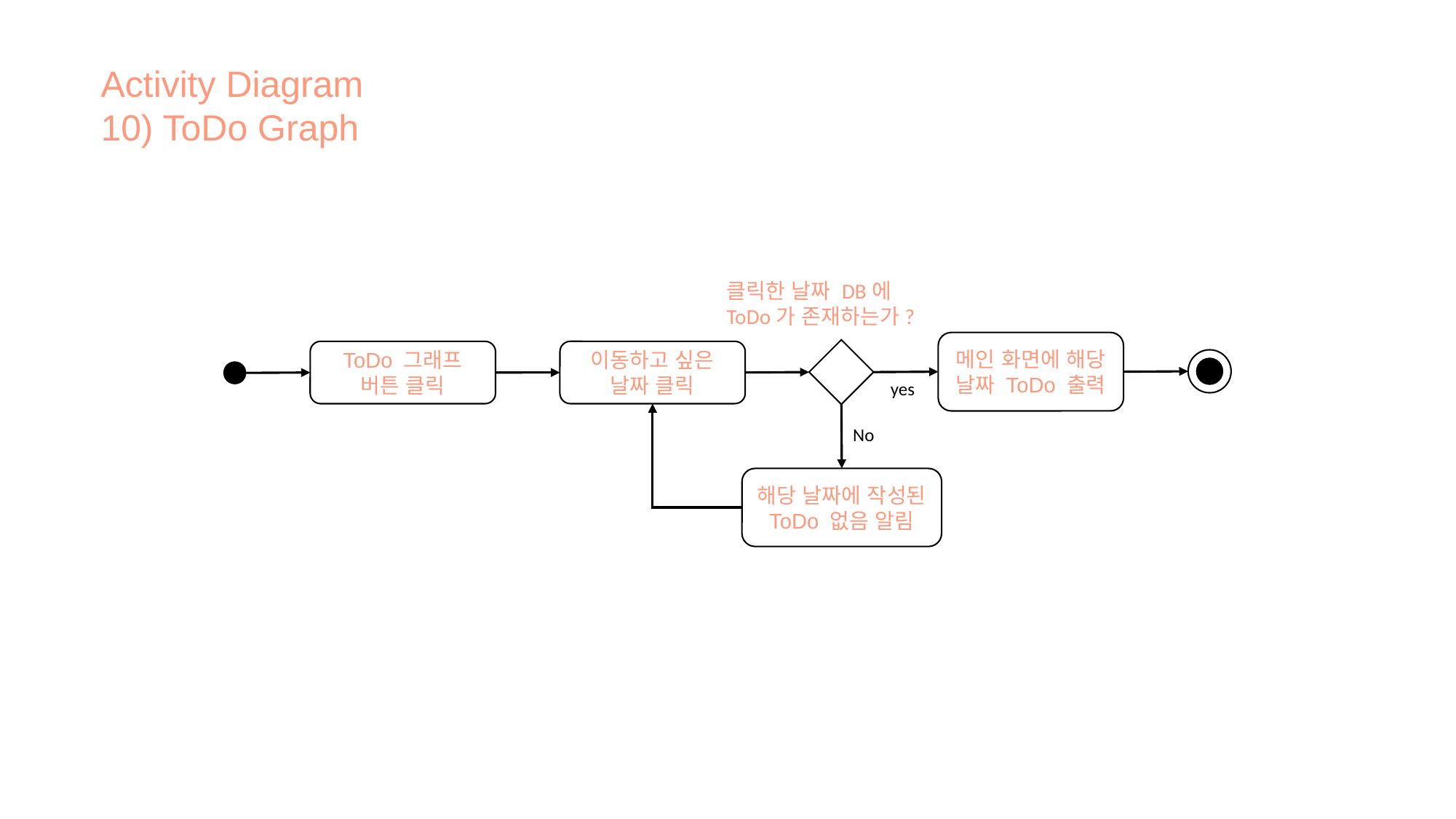

Activity Diagram
10) ToDo Graph
클릭한 날짜 DB에
ToDo가 존재하는가?
메인 화면에 해당 날짜 ToDo 출력

이동하고 싶은 날짜 클릭
ToDo 그래프 버튼 클릭

yes
No
해당 날짜에 작성된 ToDo 없음 알림